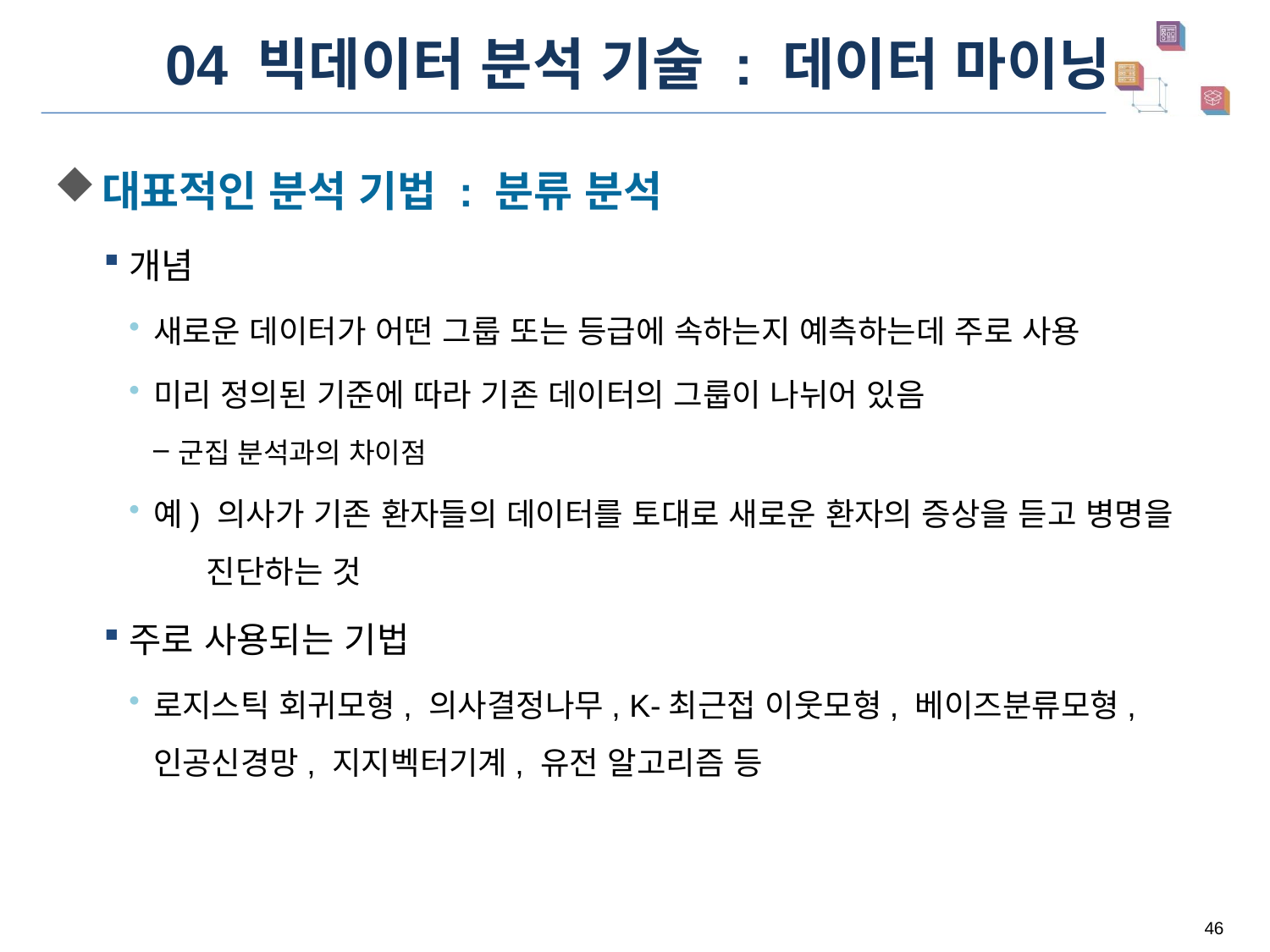

# 04 빅데이터 분석 기술 : 데이터 마이닝
대표적인 분석 기법 : 분류 분석
개념
새로운 데이터가 어떤 그룹 또는 등급에 속하는지 예측하는데 주로 사용
미리 정의된 기준에 따라 기존 데이터의 그룹이 나뉘어 있음
군집 분석과의 차이점
예) 의사가 기존 환자들의 데이터를 토대로 새로운 환자의 증상을 듣고 병명을
      진단하는 것
주로 사용되는 기법
로지스틱 회귀모형, 의사결정나무, K-최근접 이웃모형, 베이즈분류모형,
인공신경망, 지지벡터기계, 유전 알고리즘 등